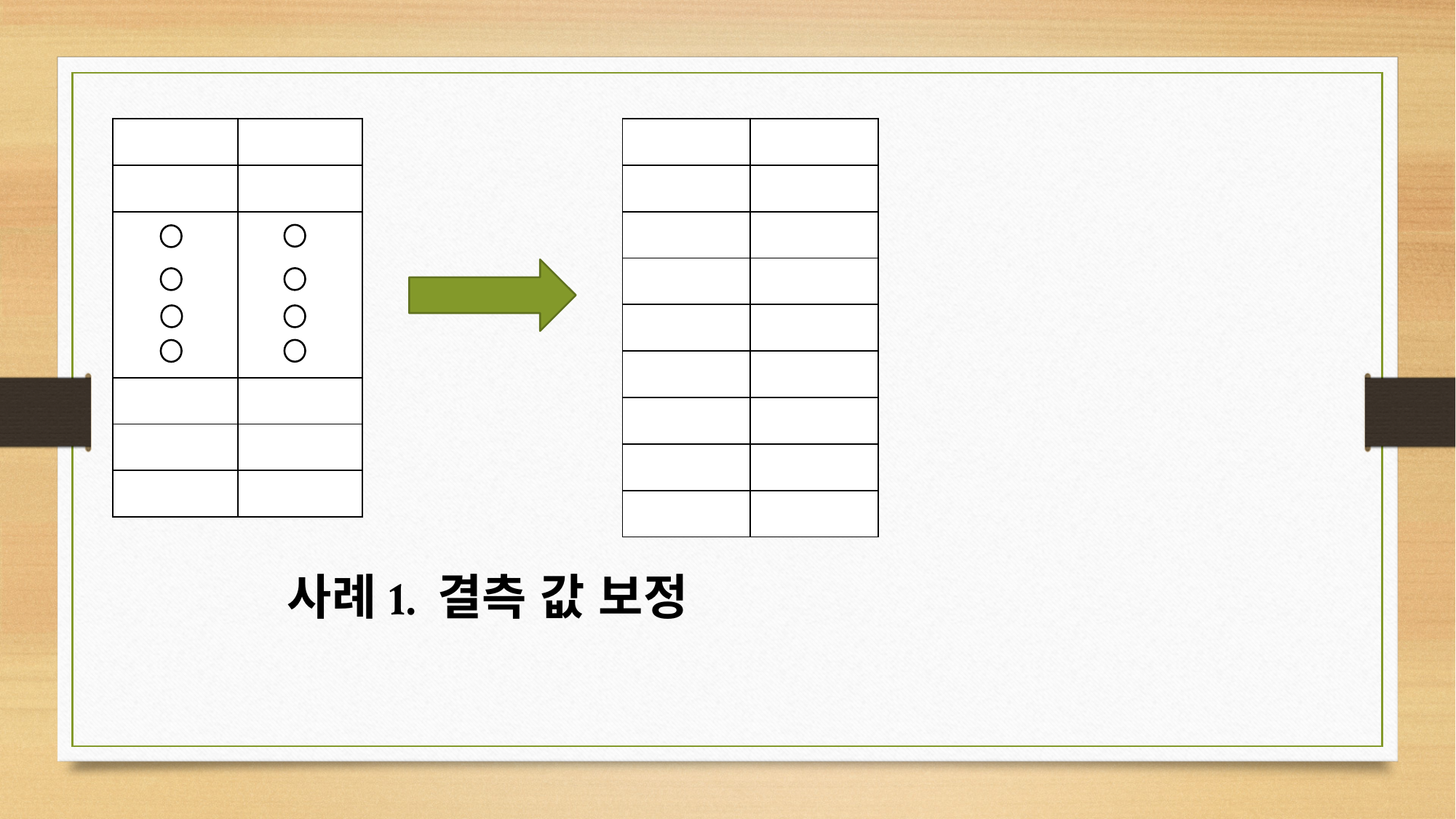

|  |  |
| --- | --- |
|  |  |
|  |  |
|  |  |
|  |  |
|  |  |
|  |  |
| --- | --- |
|  |  |
|  |  |
|  |  |
|  |  |
|  |  |
|  |  |
|  |  |
|  |  |

사례1. 결측 값 보정